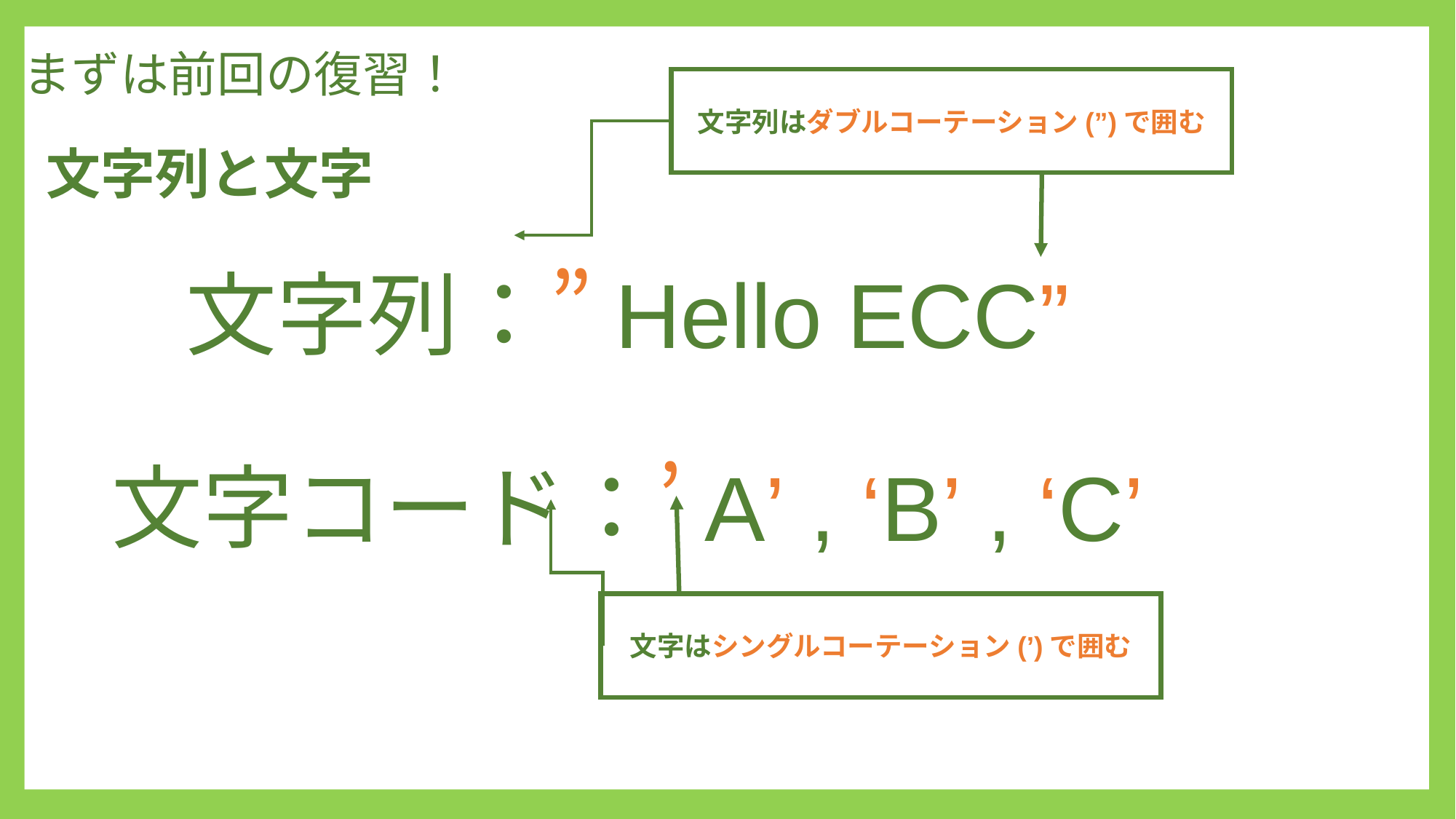

まずは前回の復習！

文字列はダブルコーテーション(”)で囲む
文字列と文字
文字列：”Hello ECC”
文字コード：’A’ , ‘B’ , ‘C’

文字はシングルコーテーション(’)で囲む